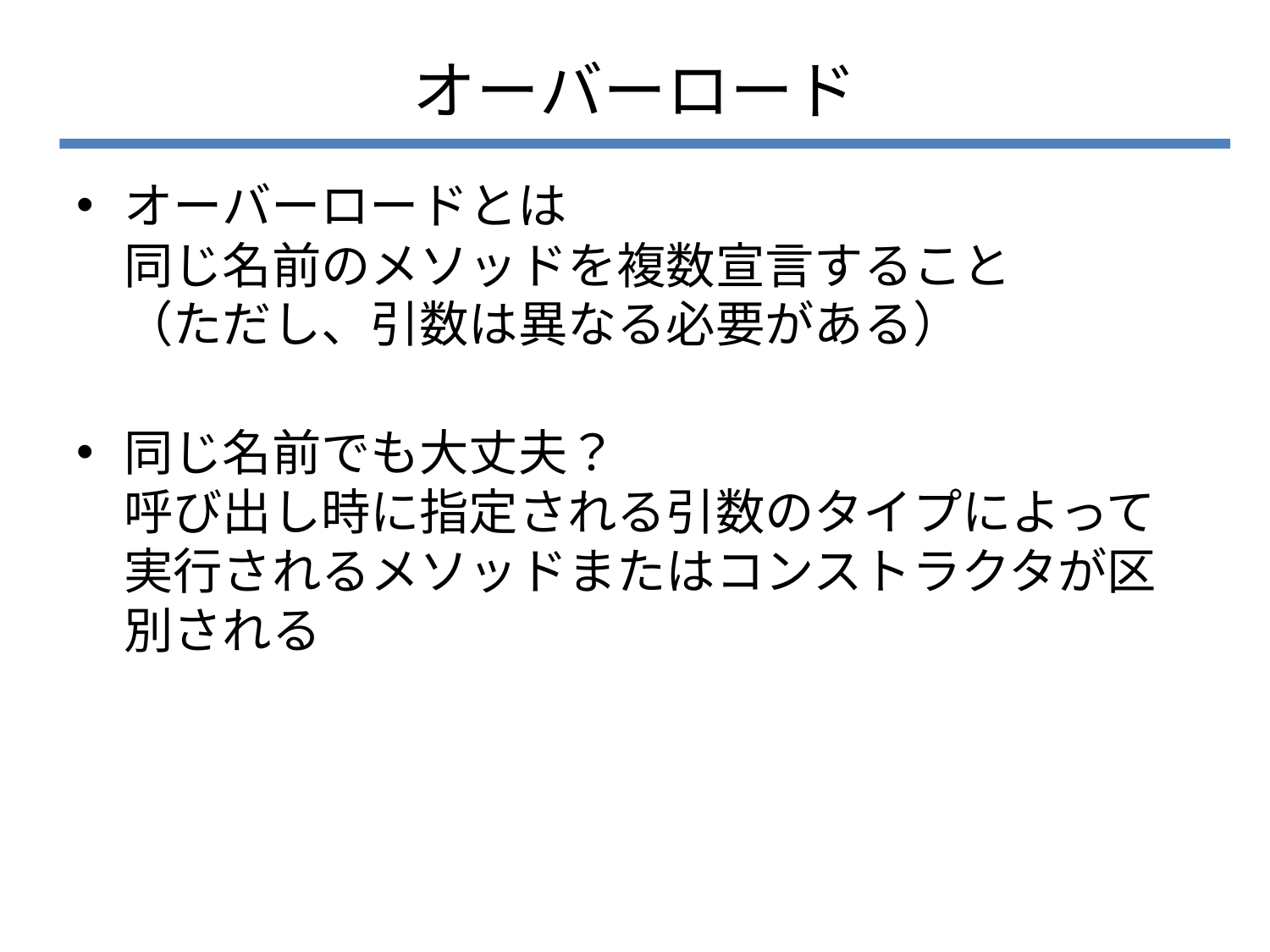

# オーバーロード
オーバーロードとは
同じ名前のメソッドを複数宣言すること
（ただし、引数は異なる必要がある）
同じ名前でも大丈夫？
呼び出し時に指定される引数のタイプによって実行されるメソッドまたはコンストラクタが区別される